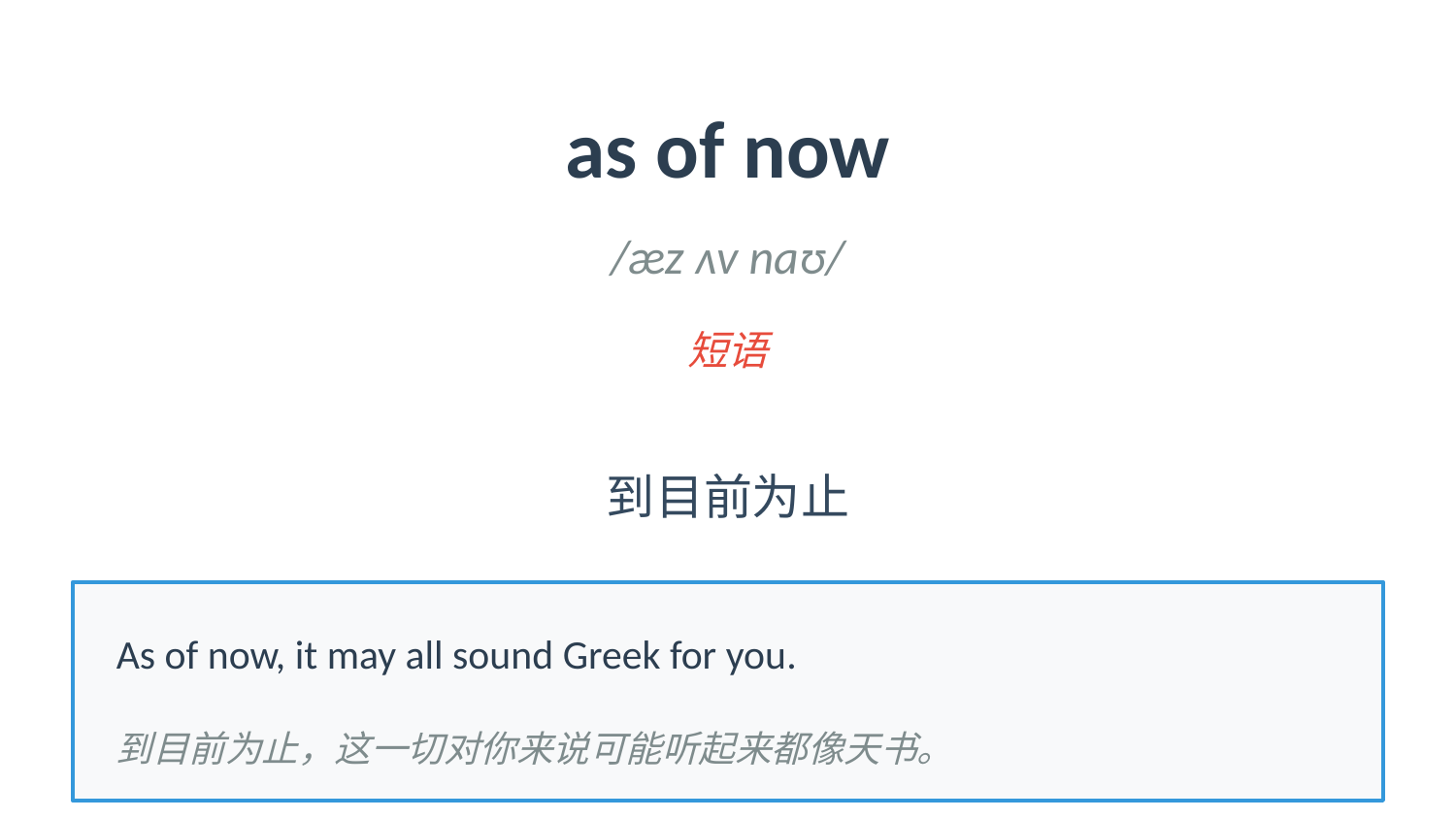

as of now
/æz ʌv naʊ/
短语
到目前为止

As of now, it may all sound Greek for you.

到目前为止，这一切对你来说可能听起来都像天书。